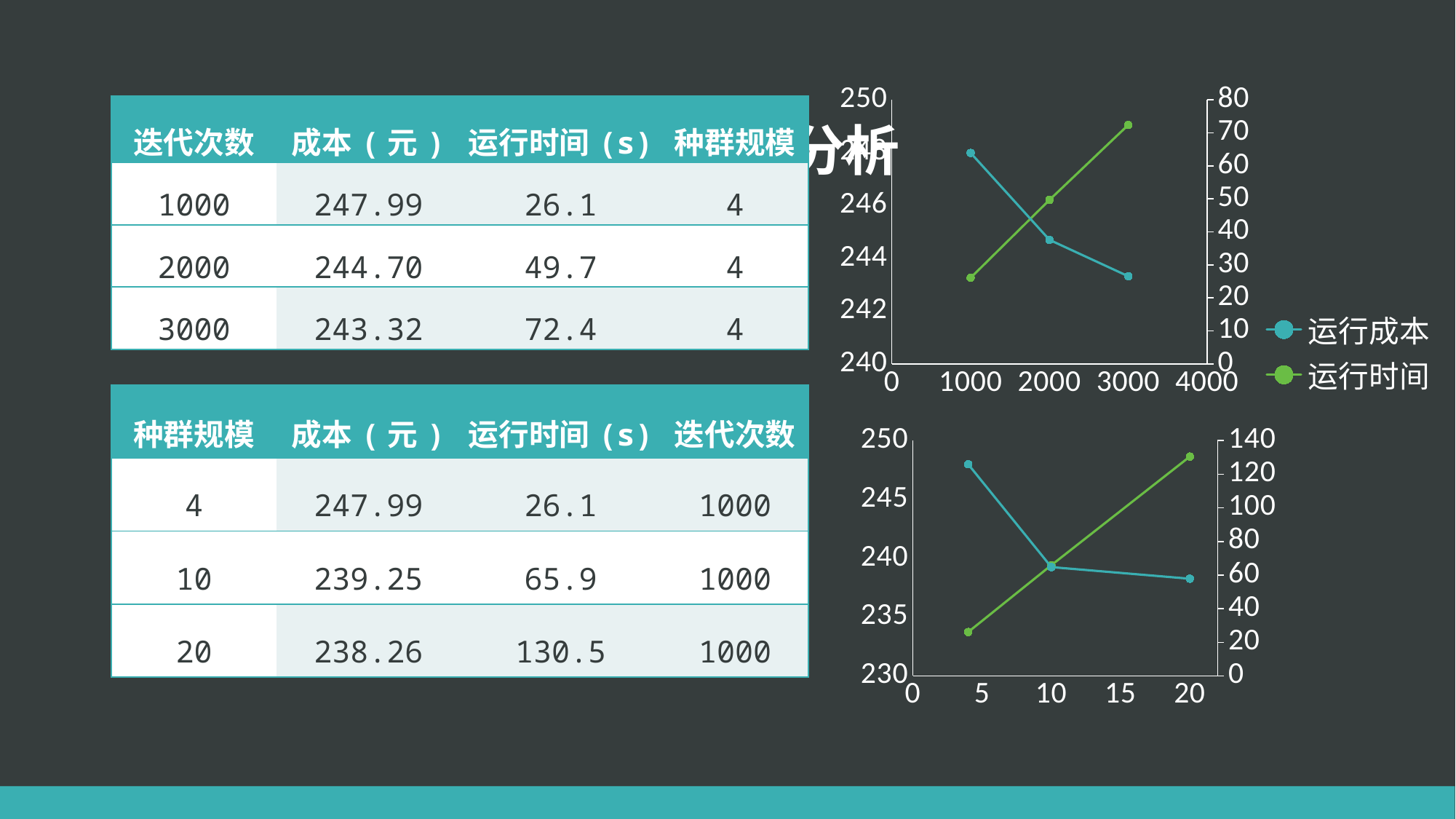

# 3. 算法参数对算例结果的分析

### Chart

| Category |  |  |
|---|---|---|
| 迭代次数 | 成本(元) | 运行时间(s) | 种群规模 |
| --- | --- | --- | --- |
| 1000 | 247.99 | 26.1 | 4 |
| 2000 | 244.70 | 49.7 | 4 |
| 3000 | 243.32 | 72.4 | 4 |
| 种群规模 | 成本(元) | 运行时间(s) | 迭代次数 |
| --- | --- | --- | --- |
| 4 | 247.99 | 26.1 | 1000 |
| 10 | 239.25 | 65.9 | 1000 |
| 20 | 238.26 | 130.5 | 1000 |

### Chart

| Category |  |  |
|---|---|---|